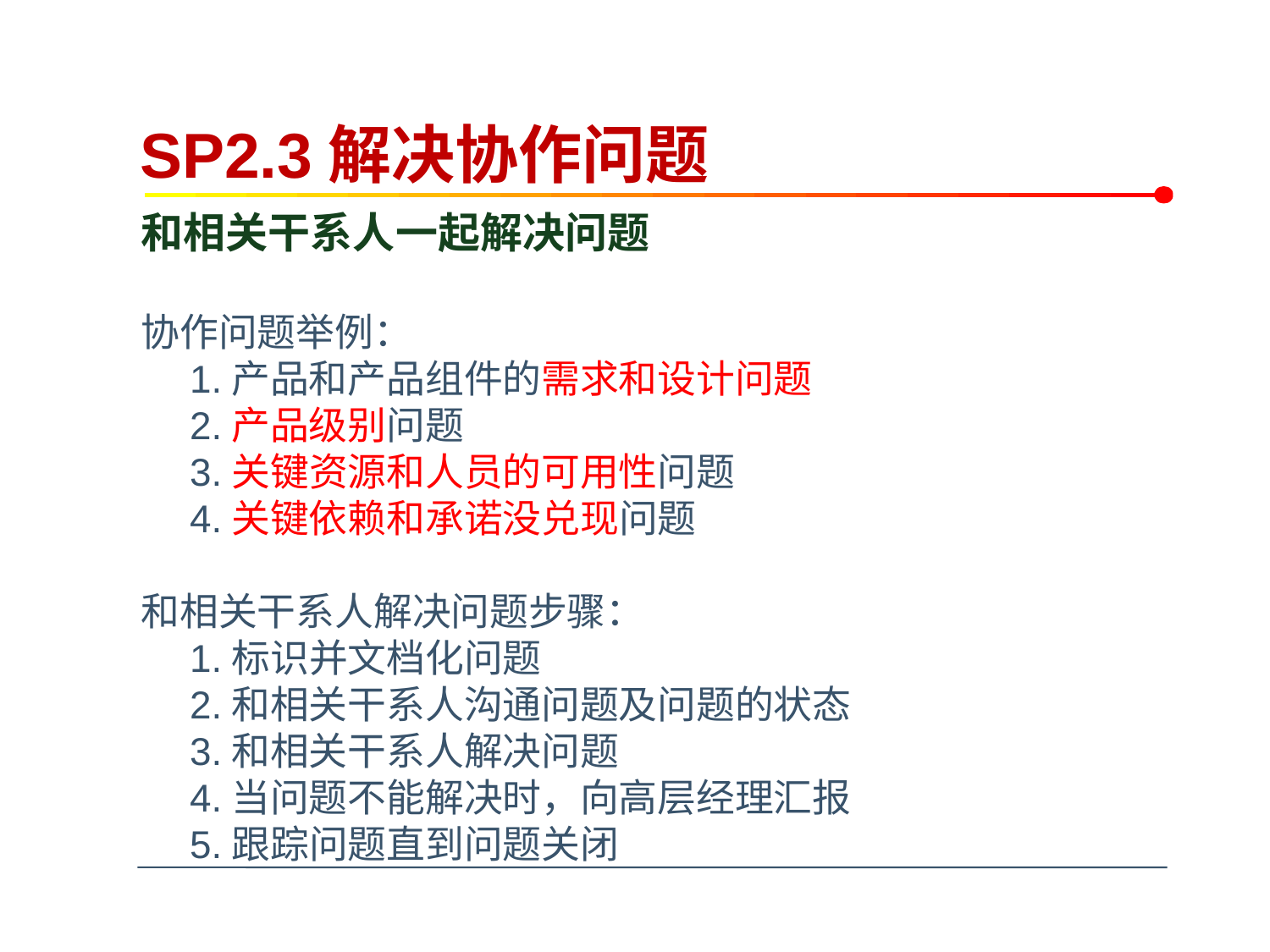

# SP2.3解决协作问题
和相关干系人一起解决问题

协作问题举例：
1.产品和产品组件的需求和设计问题
2.产品级别问题
3.关键资源和人员的可用性问题
4.关键依赖和承诺没兑现问题

和相关干系人解决问题步骤：
1.标识并文档化问题
2.和相关干系人沟通问题及问题的状态
3.和相关干系人解决问题
4.当问题不能解决时，向高层经理汇报
5.跟踪问题直到问题关闭